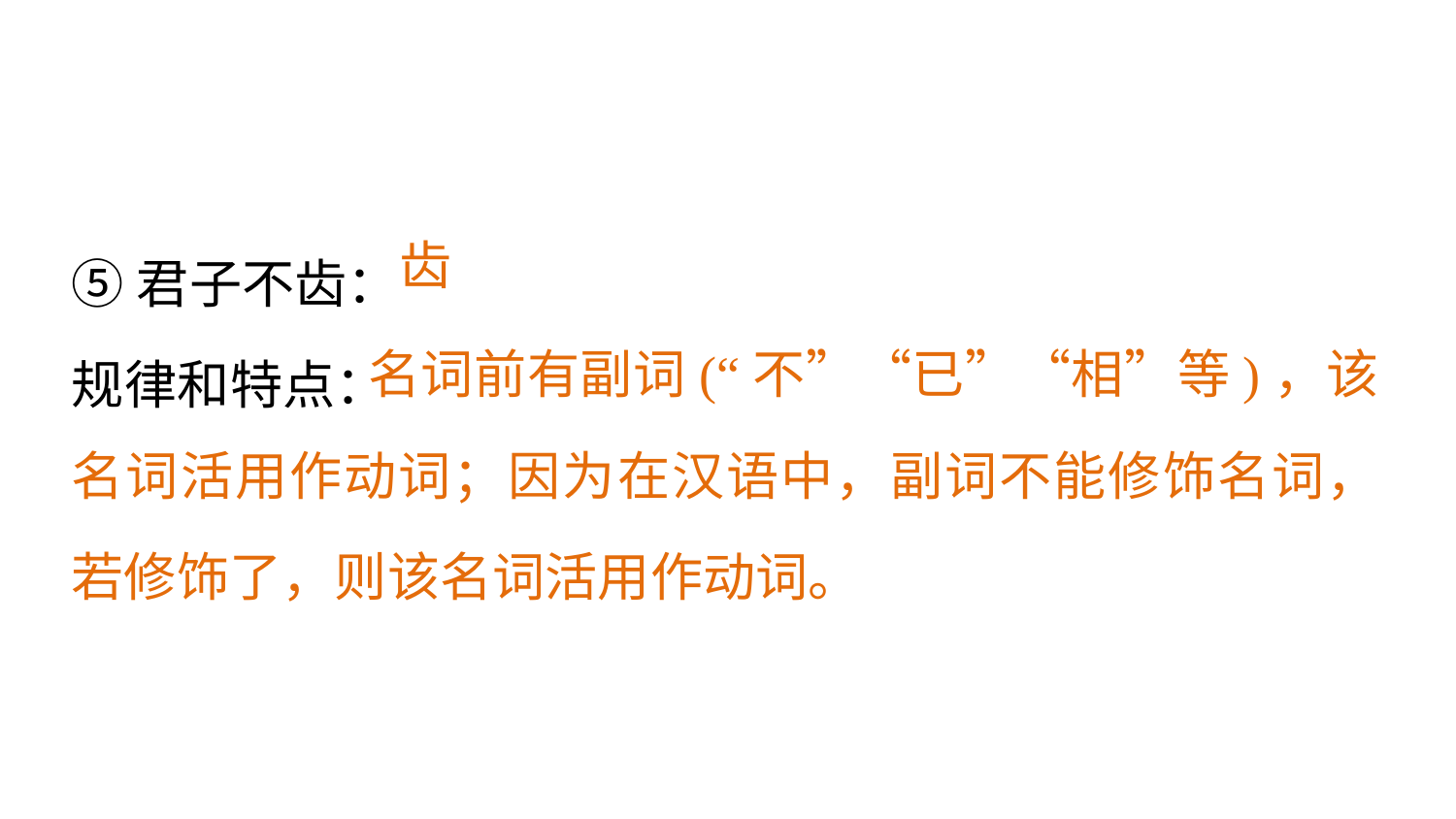

⑤君子不齿：
规律和特点：
齿
                       名词前有副词(“不”“已”“相”等)，该名词活用作动词；因为在汉语中，副词不能修饰名词，若修饰了，则该名词活用作动词。